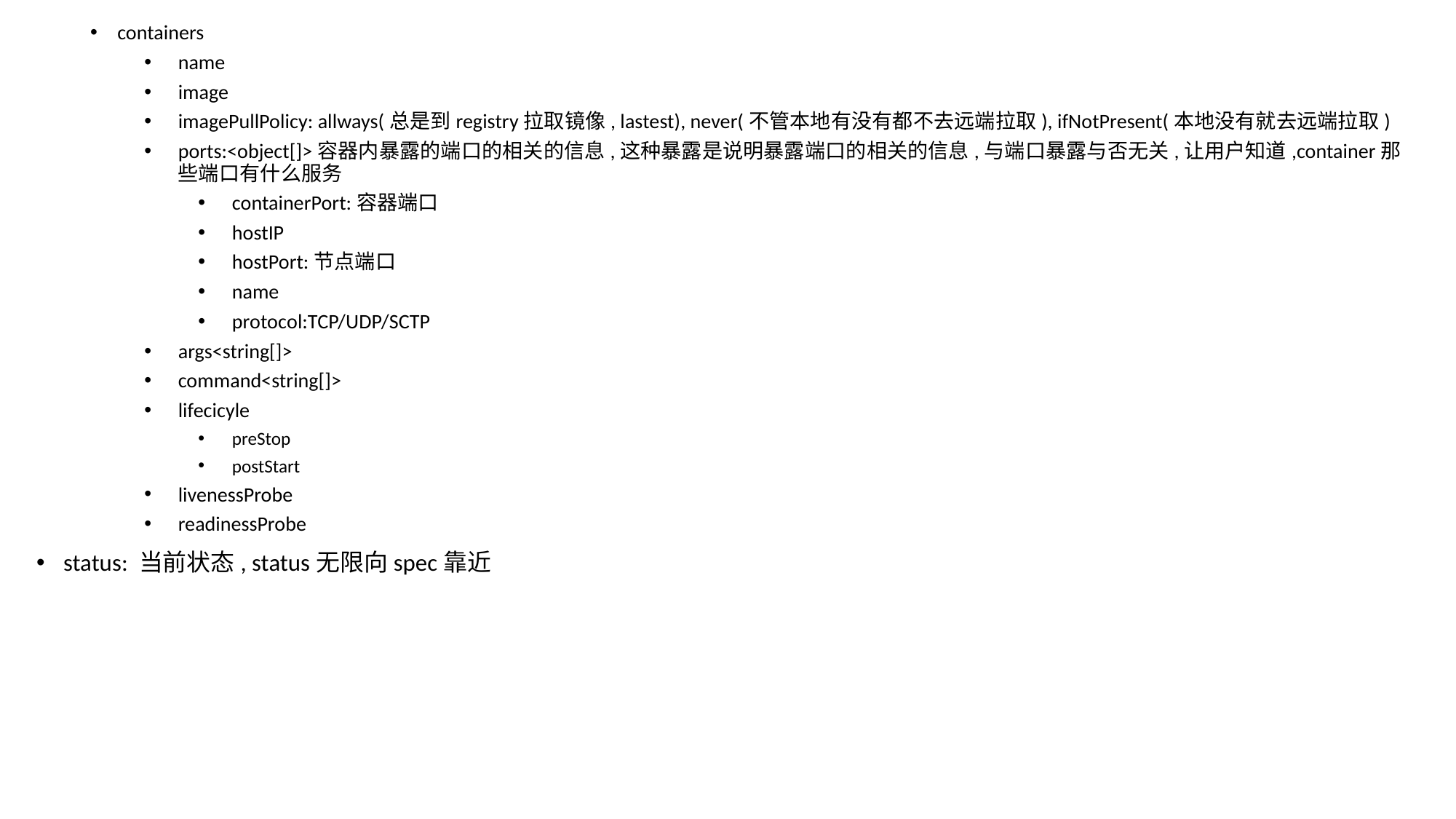

containers
name
image
imagePullPolicy: allways(总是到registry拉取镜像, lastest), never(不管本地有没有都不去远端拉取), ifNotPresent(本地没有就去远端拉取)
ports:<object[]>容器内暴露的端口的相关的信息,这种暴露是说明暴露端口的相关的信息,与端口暴露与否无关,让用户知道,container那些端口有什么服务
containerPort:容器端口
hostIP
hostPort:节点端口
name
protocol:TCP/UDP/SCTP
args<string[]>
command<string[]>
lifecicyle
preStop
postStart
livenessProbe
readinessProbe
status: 当前状态, status无限向spec靠近